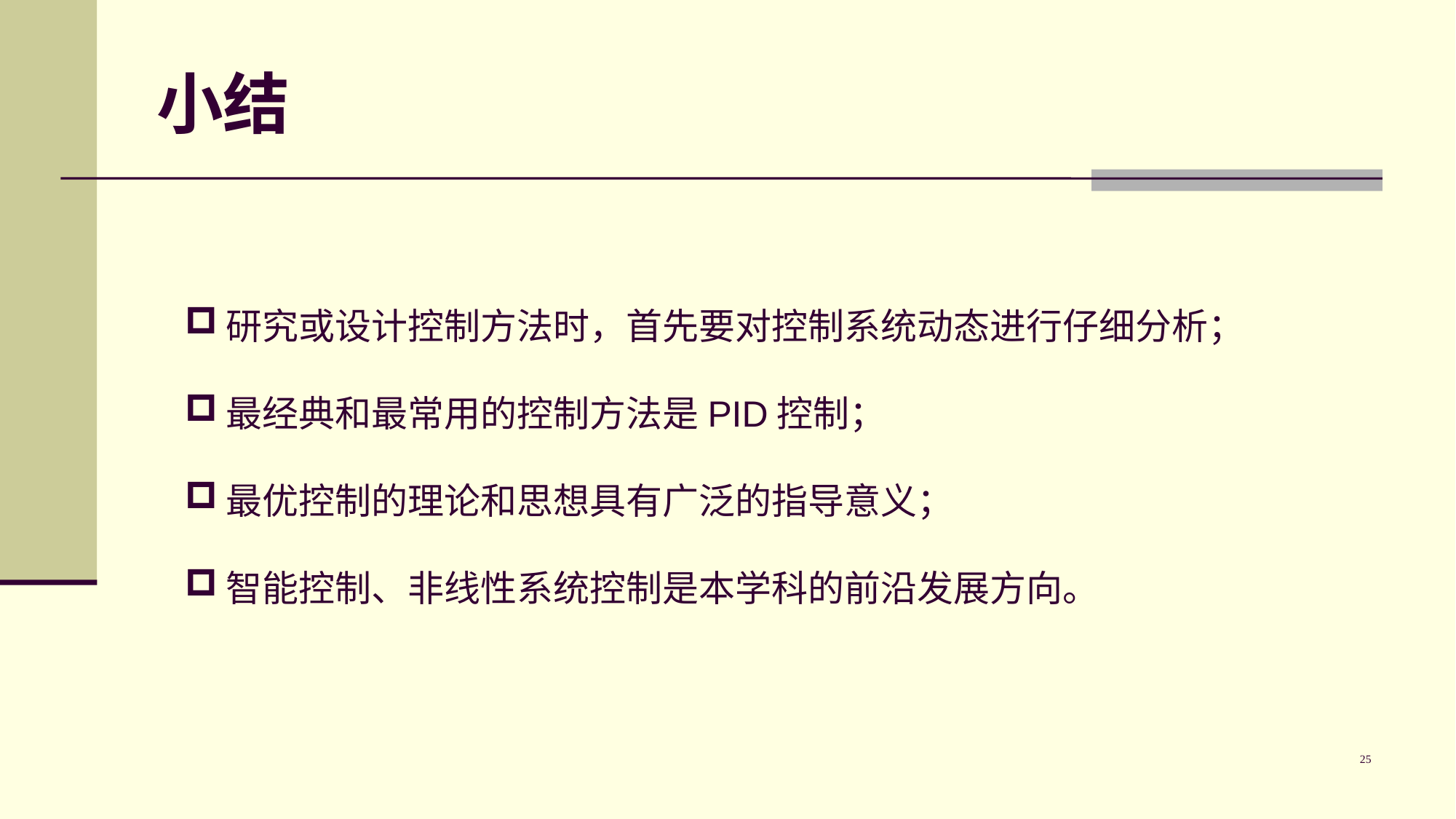

# 小结
研究或设计控制方法时，首先要对控制系统动态进行仔细分析；
最经典和最常用的控制方法是PID控制；
最优控制的理论和思想具有广泛的指导意义；
智能控制、非线性系统控制是本学科的前沿发展方向。

25